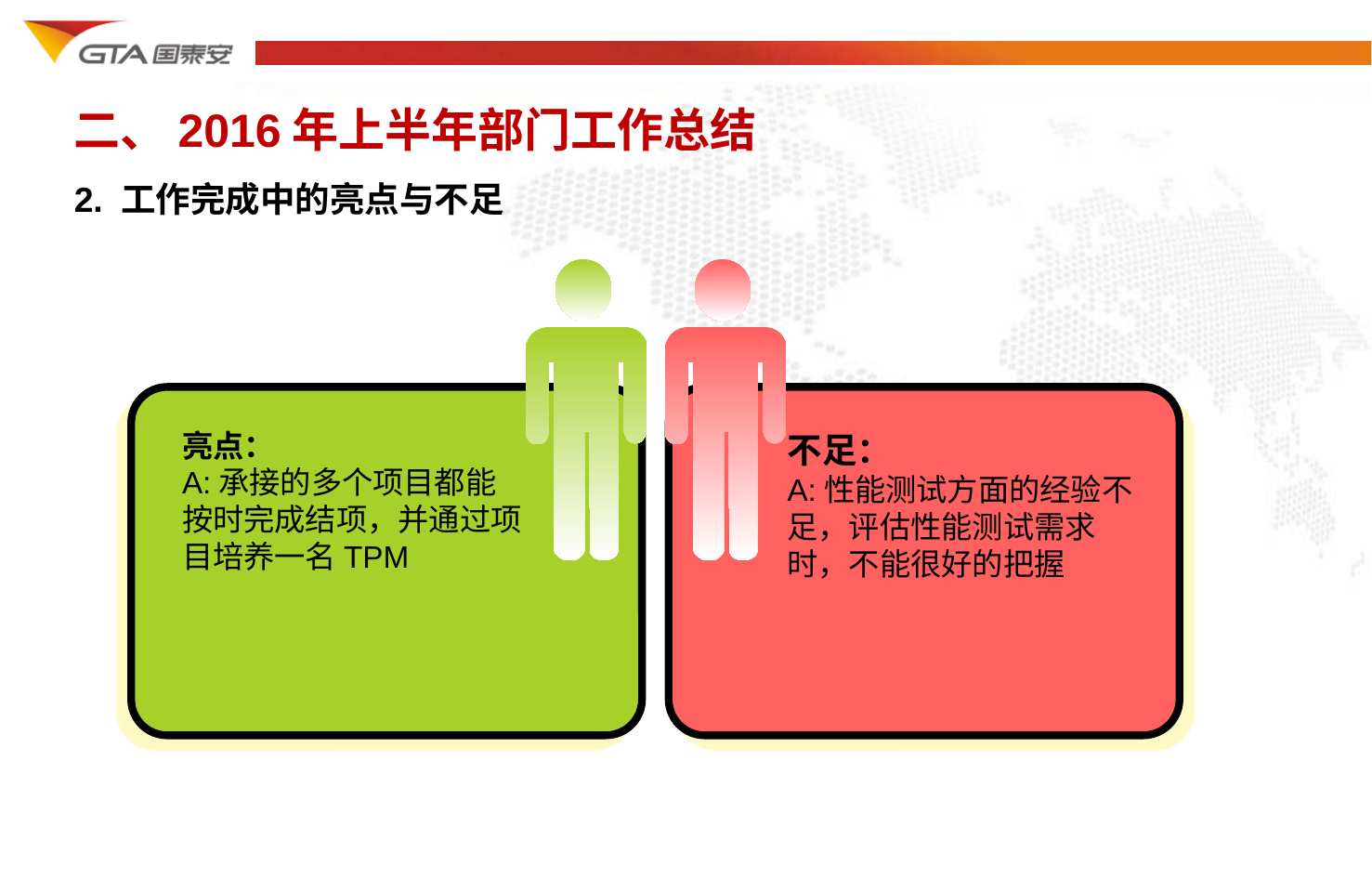

二、2016年上半年部门工作总结
2. 工作完成中的亮点与不足

亮点：
A:承接的多个项目都能按时完成结项，并通过项目培养一名TPM

不足：
A:性能测试方面的经验不足，评估性能测试需求时，不能很好的把握